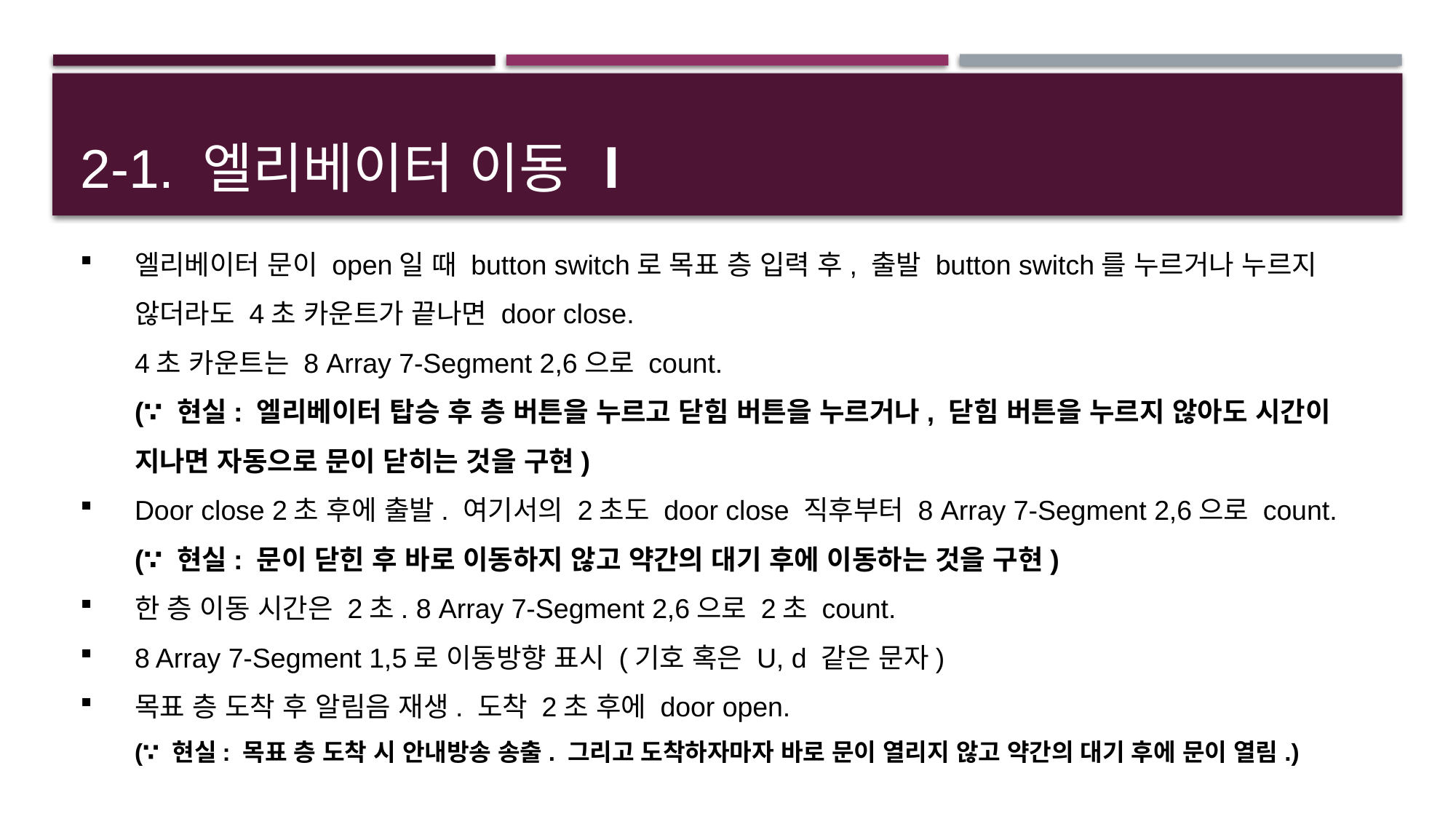

# 2-1. 엘리베이터 이동 Ⅰ
엘리베이터 문이 open일 때 button switch로 목표 층 입력 후, 출발 button switch를 누르거나 누르지 않더라도 4초 카운트가 끝나면 door close.
4초 카운트는 8 Array 7-Segment 2,6으로 count.
(∵ 현실: 엘리베이터 탑승 후 층 버튼을 누르고 닫힘 버튼을 누르거나, 닫힘 버튼을 누르지 않아도 시간이 지나면 자동으로 문이 닫히는 것을 구현)
Door close 2초 후에 출발. 여기서의 2초도 door close 직후부터 8 Array 7-Segment 2,6으로 count.
(∵ 현실: 문이 닫힌 후 바로 이동하지 않고 약간의 대기 후에 이동하는 것을 구현)
한 층 이동 시간은 2초. 8 Array 7-Segment 2,6으로 2초 count.
8 Array 7-Segment 1,5로 이동방향 표시 (기호 혹은 U, d 같은 문자)
목표 층 도착 후 알림음 재생. 도착 2초 후에 door open.
(∵ 현실: 목표 층 도착 시 안내방송 송출. 그리고 도착하자마자 바로 문이 열리지 않고 약간의 대기 후에 문이 열림.)